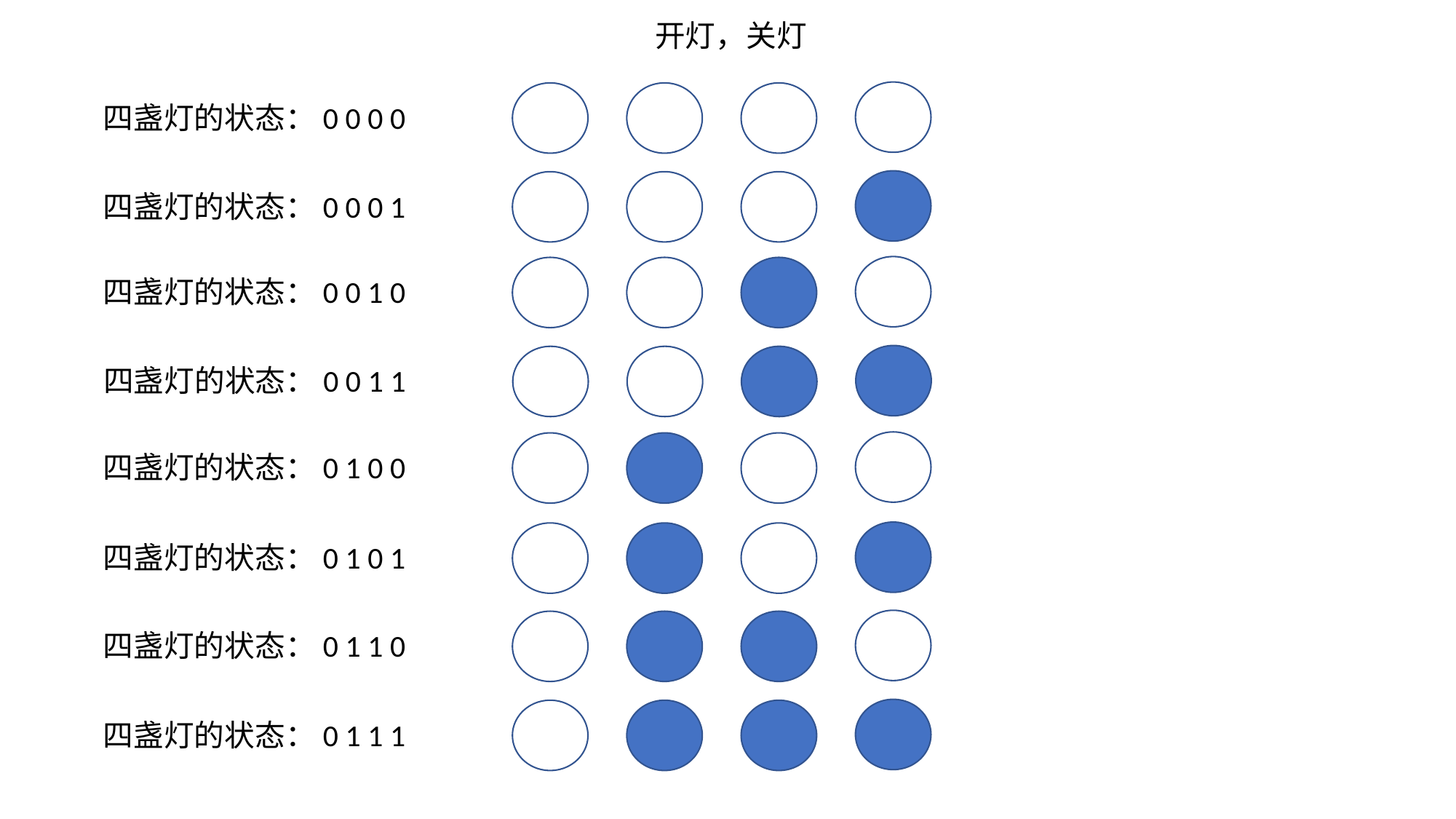

开灯，关灯

四盏灯的状态：0 0 0 0

四盏灯的状态：0 0 0 1

四盏灯的状态：0 0 1 0

四盏灯的状态：0 0 1 1

四盏灯的状态：0 1 0 0

四盏灯的状态：0 1 0 1

四盏灯的状态：0 1 1 0

四盏灯的状态：0 1 1 1